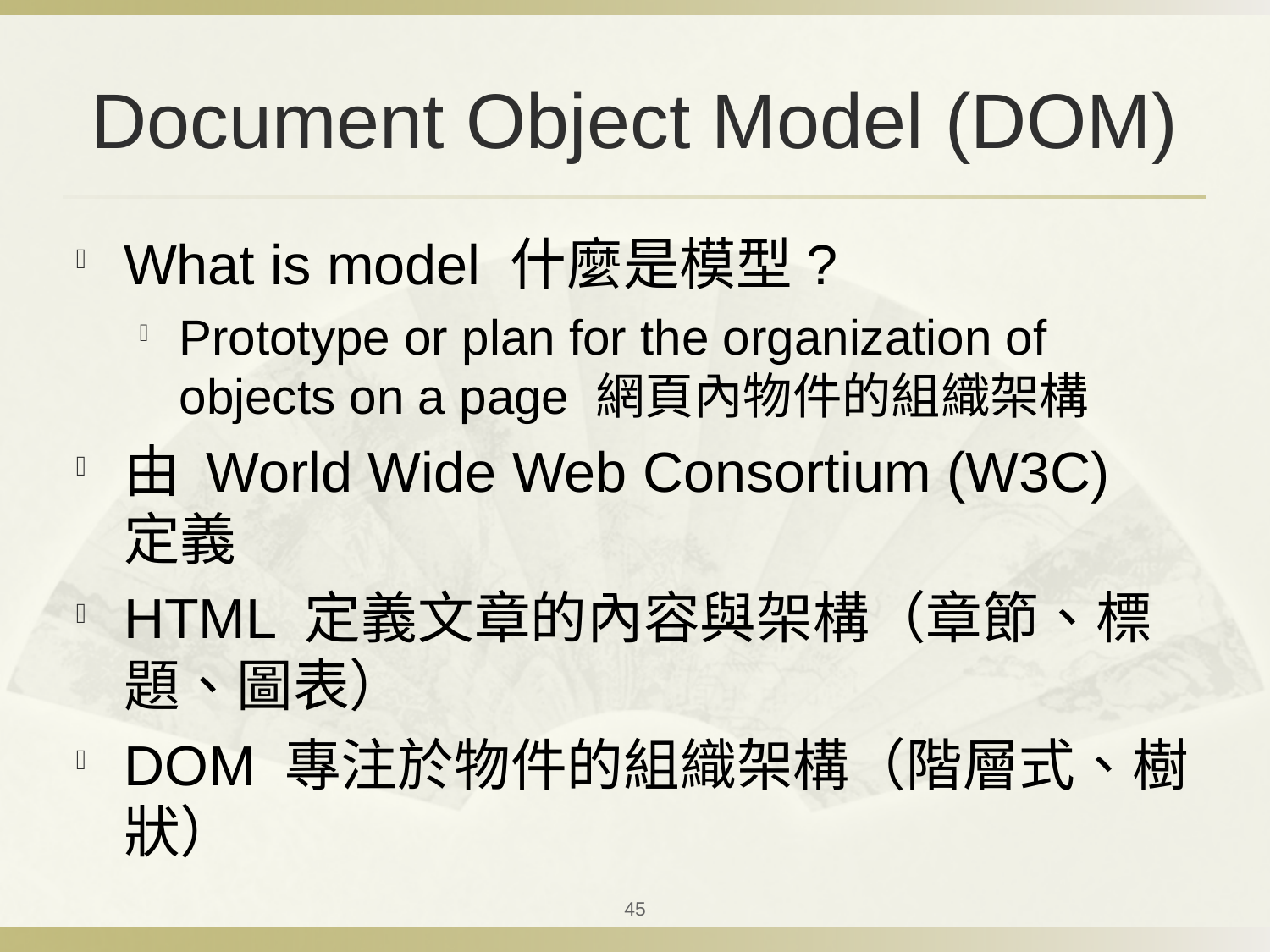

# Document Object Model (DOM)
What is model 什麼是模型?
Prototype or plan for the organization of objects on a page 網頁內物件的組織架構
由 World Wide Web Consortium (W3C) 定義
HTML 定義文章的內容與架構（章節、標題、圖表）
DOM 專注於物件的組織架構（階層式、樹狀）

45